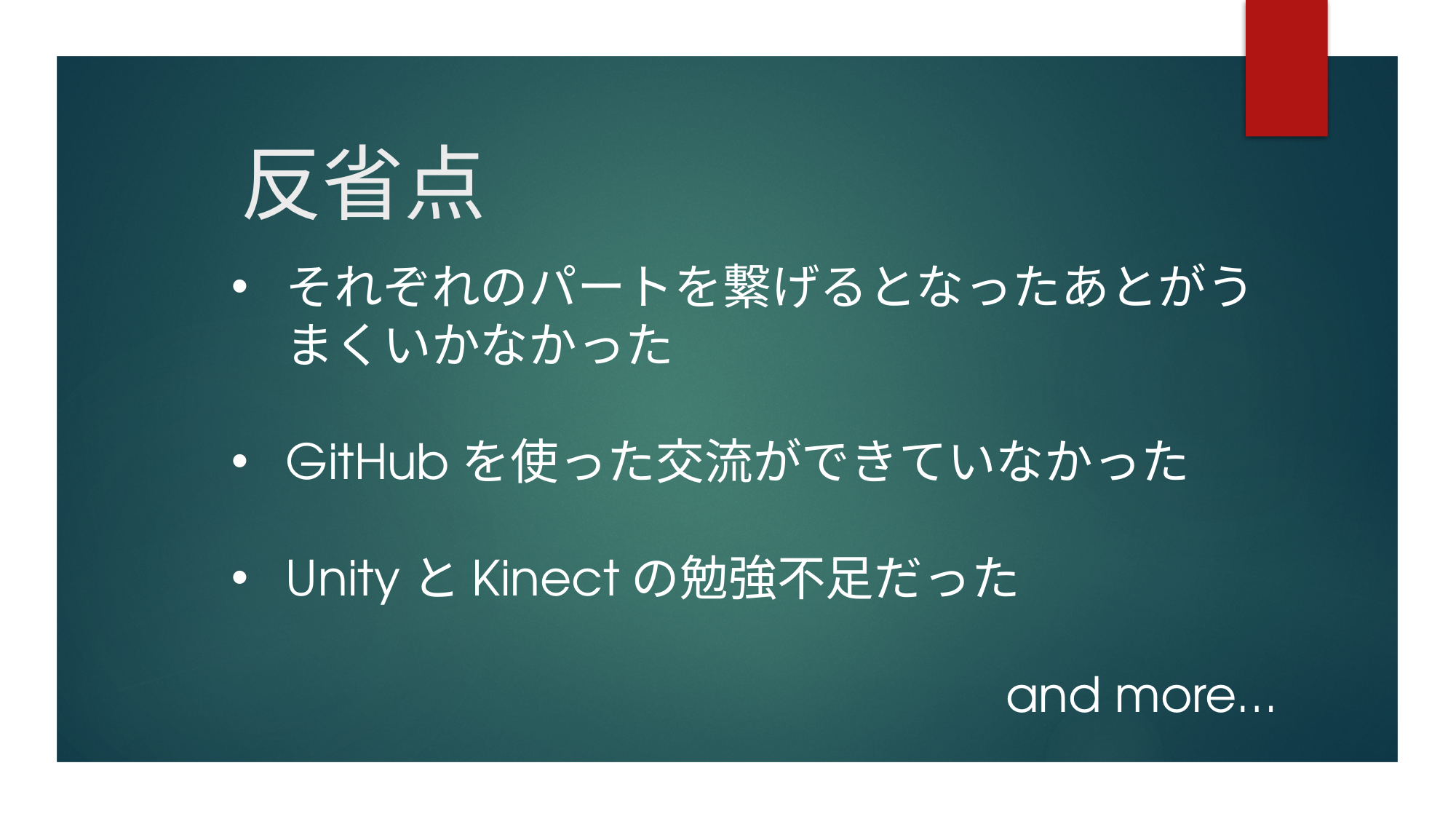

# 反省点
それぞれのパートを繋げるとなったあとがうまくいかなかった

GitHubを使った交流ができていなかった

UnityとKinectの勉強不足だった

and more…